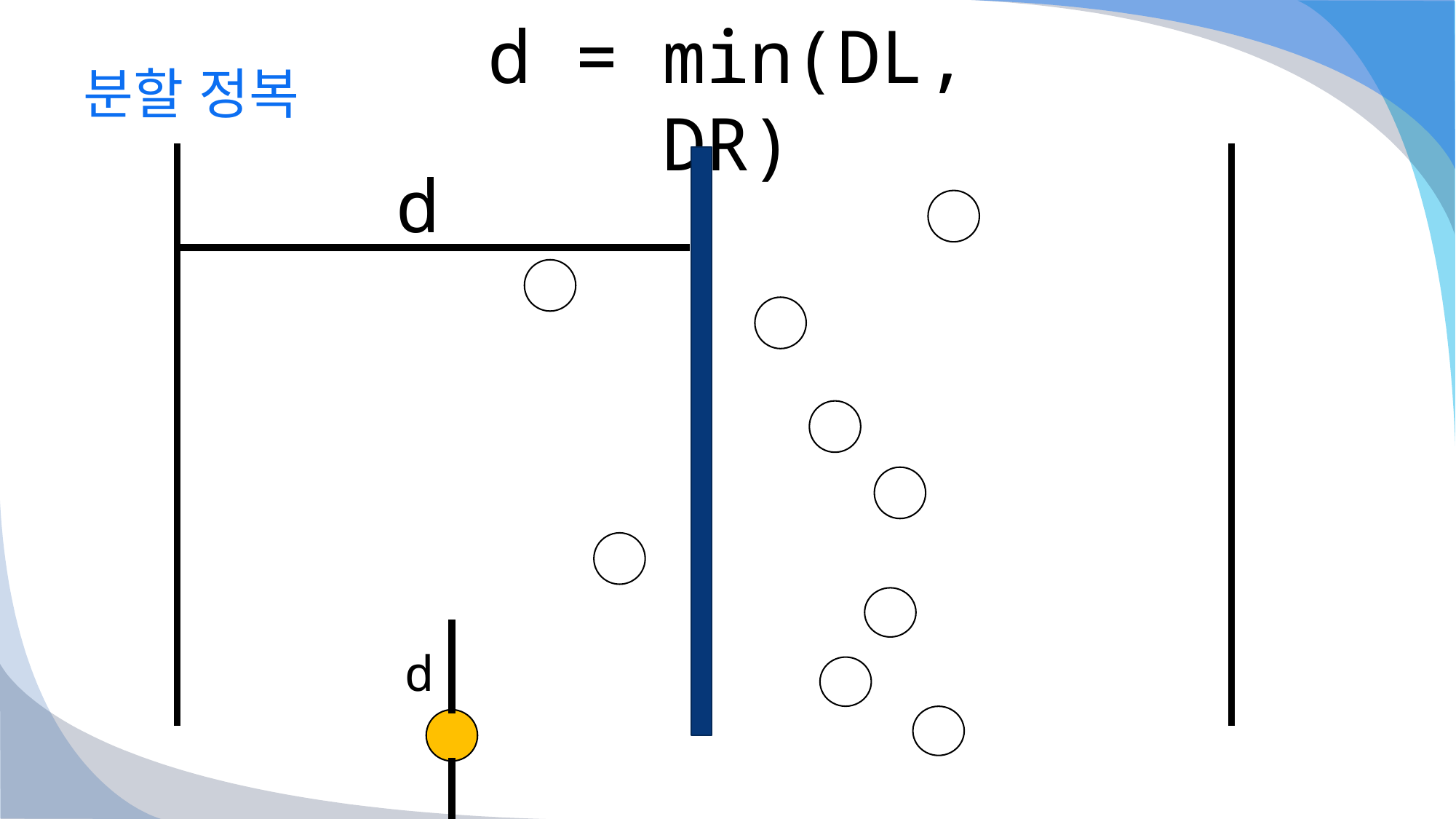

d = min(DL, DR)
# 분할 정복

d

d